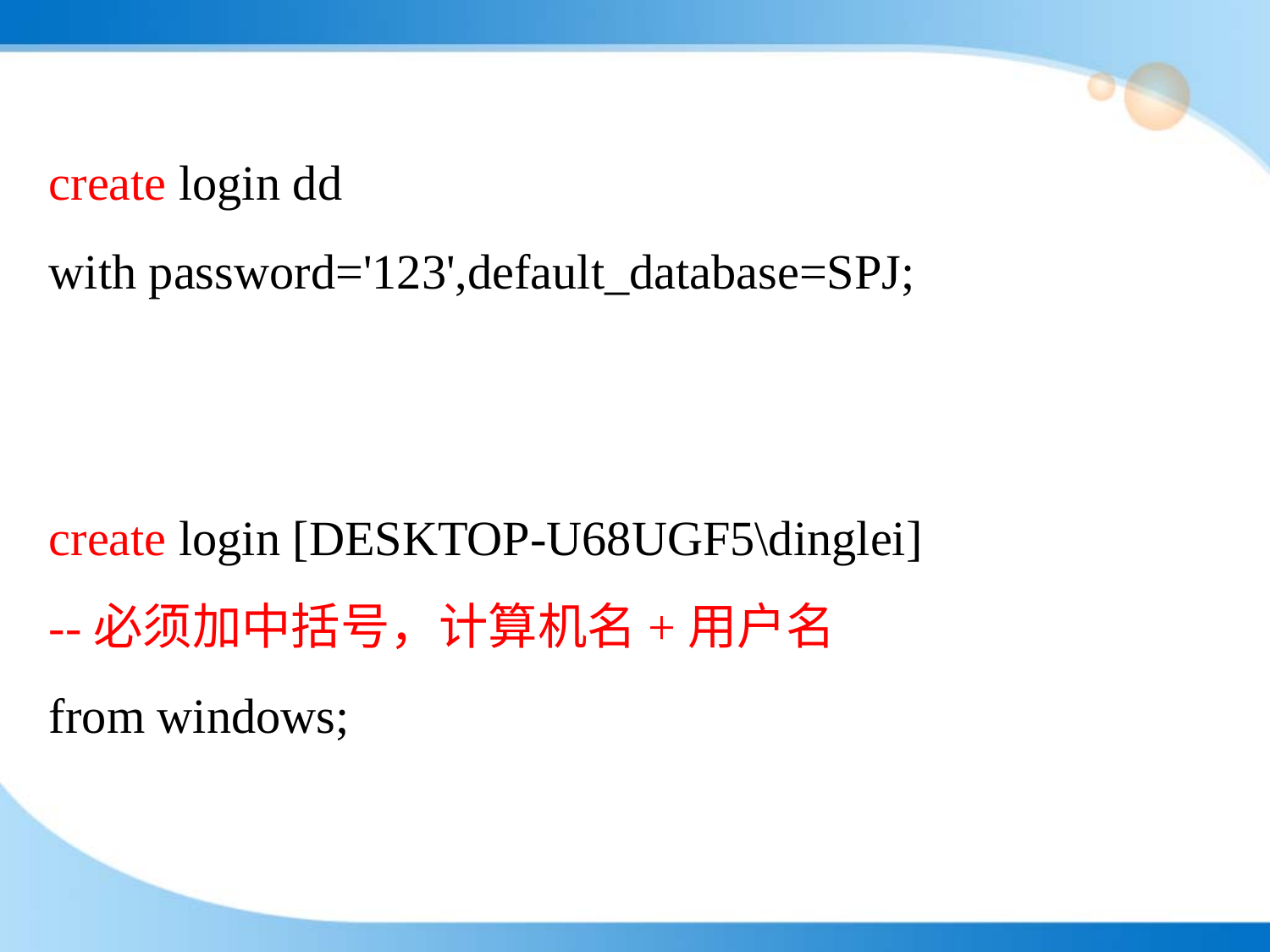

create login dd
with password='123',default_database=SPJ;

create login [DESKTOP-U68UGF5\dinglei]
--必须加中括号，计算机名+用户名
from windows;